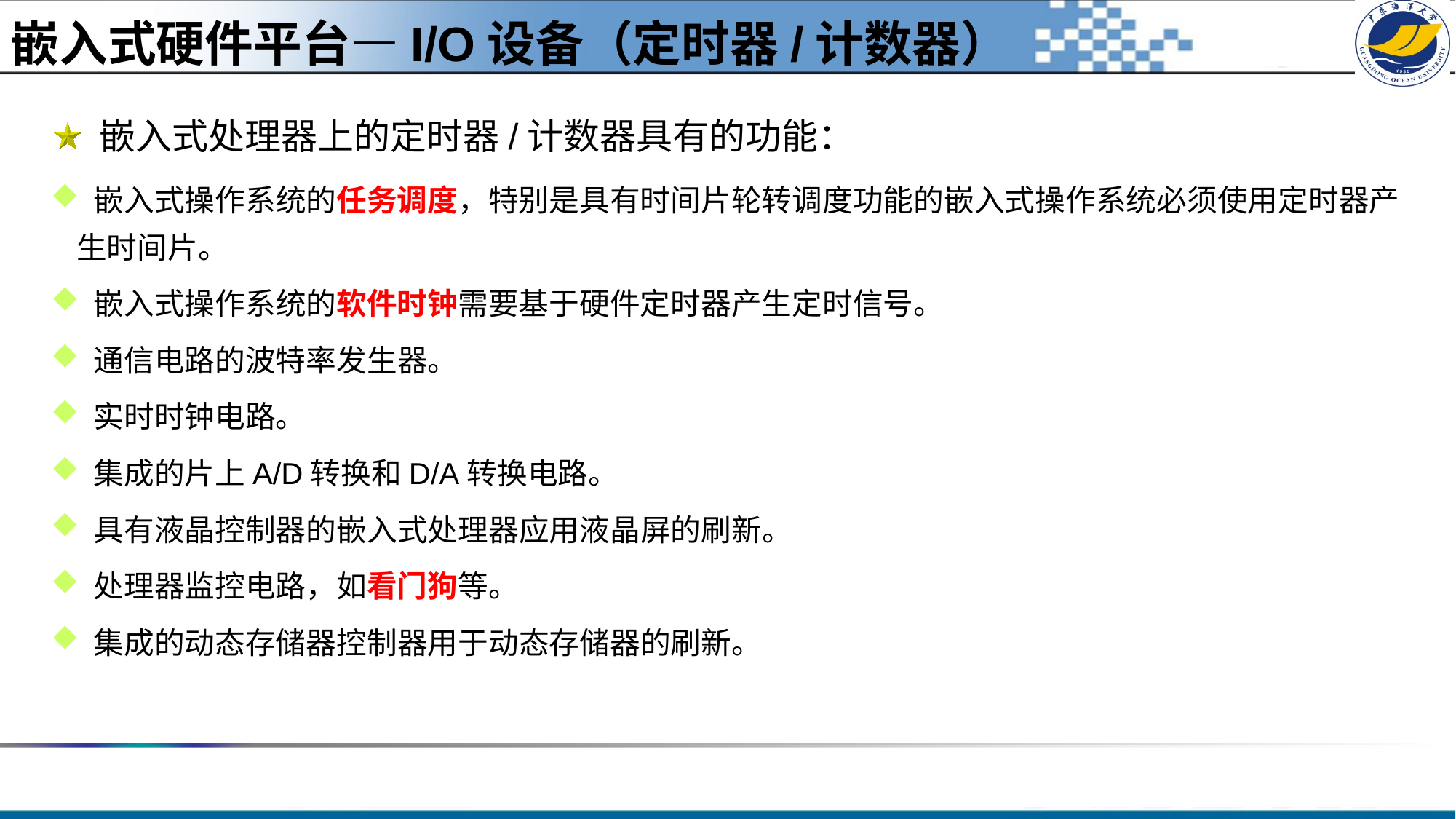

嵌入式硬件平台—I/O设备（定时器/计数器）
#
 嵌入式处理器上的定时器/计数器具有的功能：
 嵌入式操作系统的任务调度，特别是具有时间片轮转调度功能的嵌入式操作系统必须使用定时器产生时间片。
 嵌入式操作系统的软件时钟需要基于硬件定时器产生定时信号。
 通信电路的波特率发生器。
 实时时钟电路。
 集成的片上A/D转换和D/A转换电路。
 具有液晶控制器的嵌入式处理器应用液晶屏的刷新。
 处理器监控电路，如看门狗等。
 集成的动态存储器控制器用于动态存储器的刷新。
71